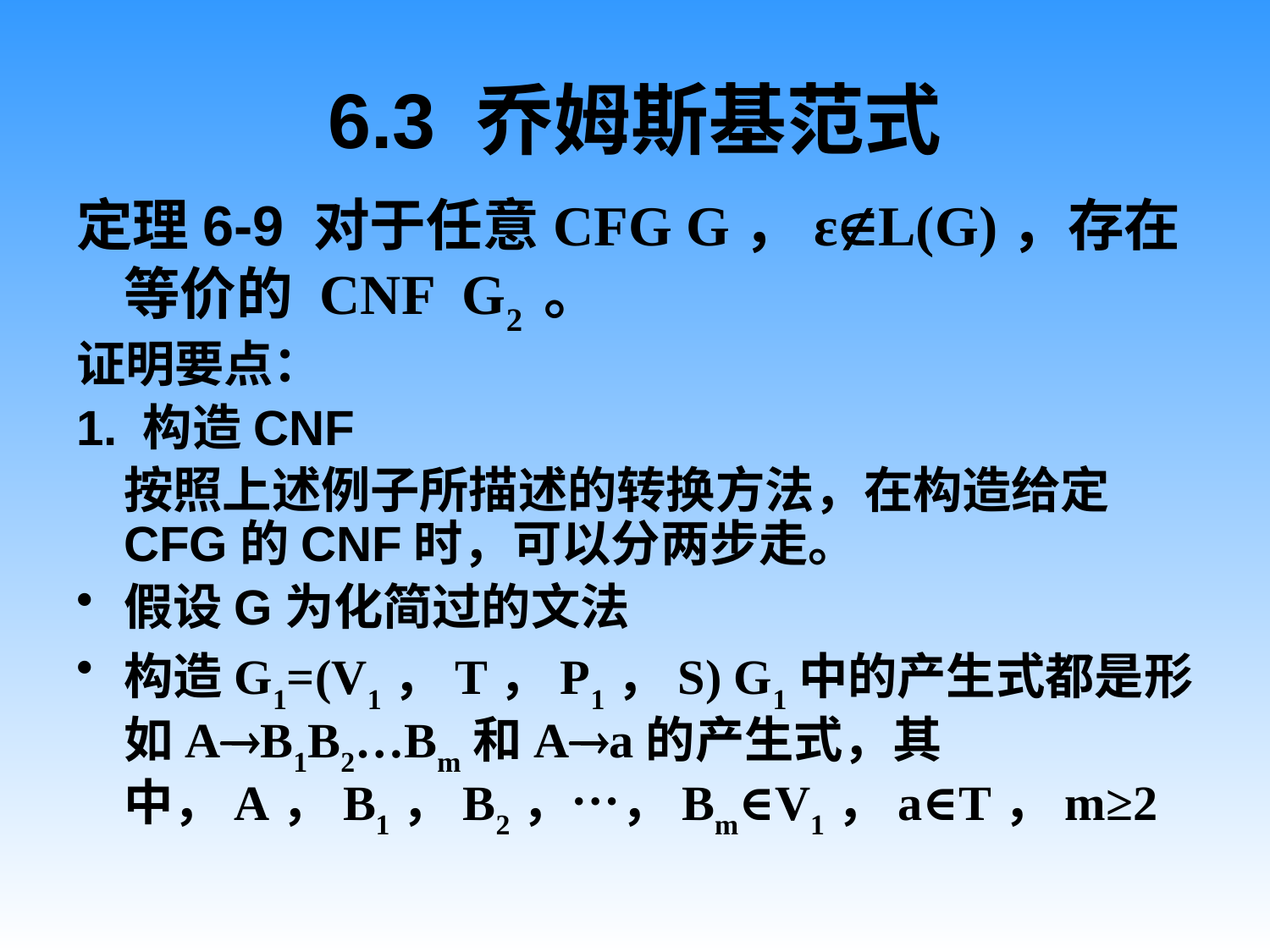

# 6.3 乔姆斯基范式
定理6-9 对于任意CFG G，ε∉L(G)，存在等价的 CNF  G2 。
证明要点：
1. 构造CNF
	按照上述例子所描述的转换方法，在构造给定CFG的CNF时，可以分两步走。
假设G为化简过的文法
构造G1=(V1，T，P1，S) G1中的产生式都是形如A→B1B2…Bm和A→a的产生式，其中，A，B1，B2，…，Bm∈V1，a∈T，m≥2

86